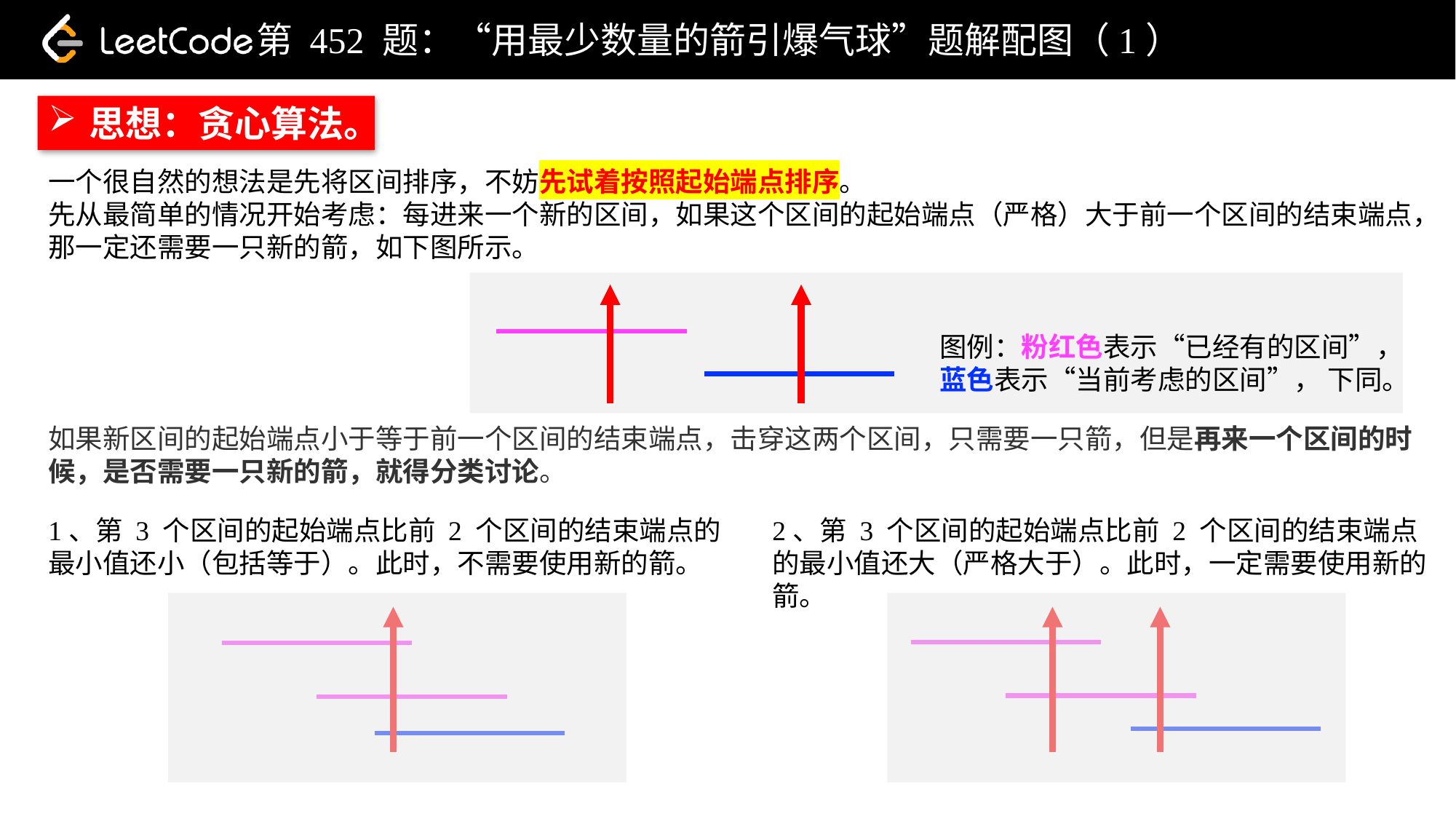

第 452 题：“用最少数量的箭引爆气球”题解配图（1）
思想：贪心算法。
一个很自然的想法是先将区间排序，不妨先试着按照起始端点排序。
先从最简单的情况开始考虑：每进来一个新的区间，如果这个区间的起始端点（严格）大于前一个区间的结束端点，那一定还需要一只新的箭，如下图所示。

图例：粉红色表示“已经有的区间”，
蓝色表示“当前考虑的区间”， 下同。
如果新区间的起始端点小于等于前一个区间的结束端点，击穿这两个区间，只需要一只箭，但是再来一个区间的时候，是否需要一只新的箭，就得分类讨论。
1、第 3 个区间的起始端点比前 2 个区间的结束端点的最小值还小（包括等于）。此时，不需要使用新的箭。
2、第 3 个区间的起始端点比前 2 个区间的结束端点的最小值还大（严格大于）。此时，一定需要使用新的箭。